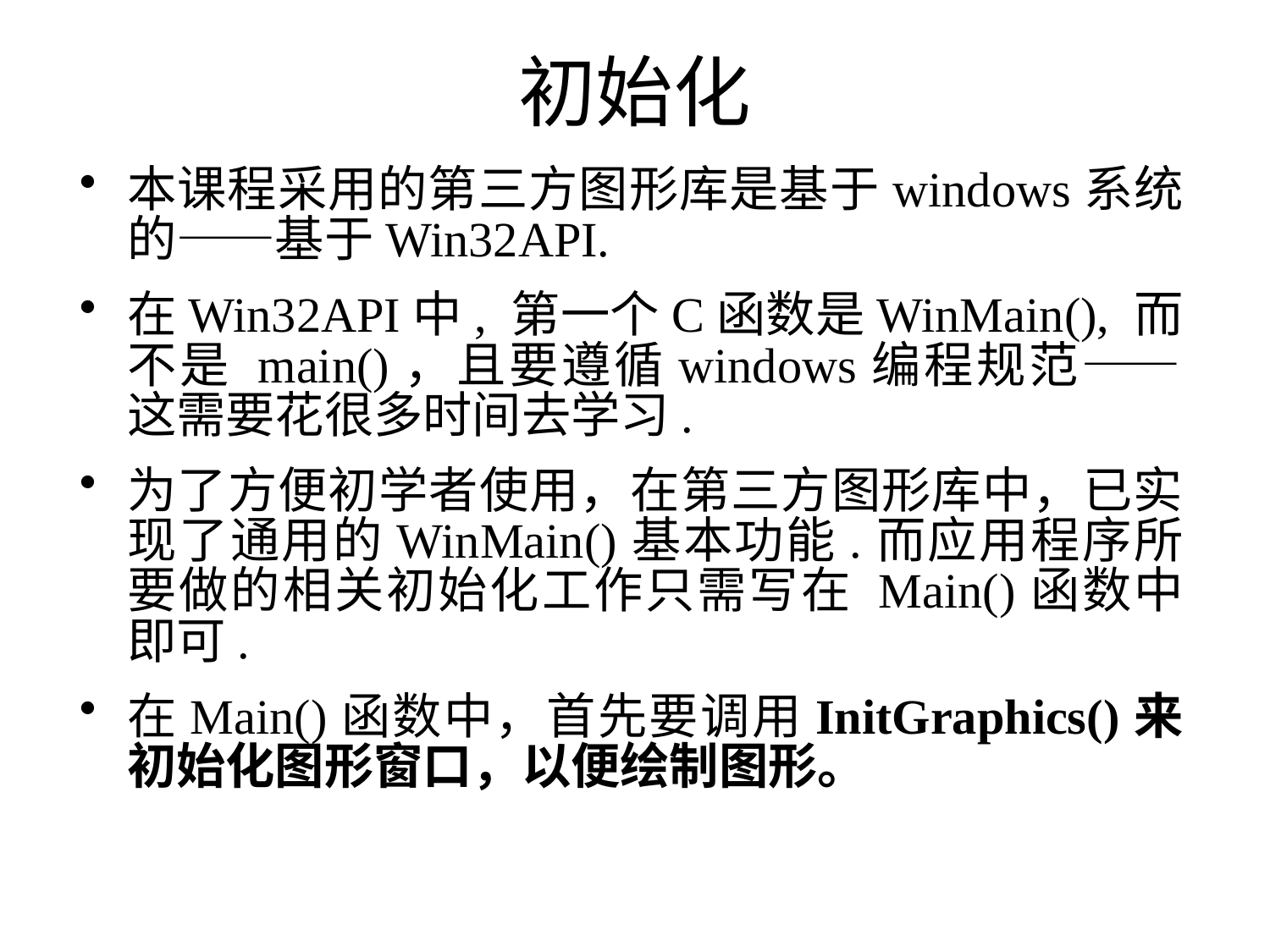

# 初始化
本课程采用的第三方图形库是基于windows系统的——基于Win32API.
在Win32API中, 第一个C函数是WinMain(), 而不是 main()，且要遵循windows编程规范——这需要花很多时间去学习.
为了方便初学者使用，在第三方图形库中，已实现了通用的WinMain()基本功能.而应用程序所要做的相关初始化工作只需写在 Main()函数中即可.
在Main()函数中，首先要调用InitGraphics()来初始化图形窗口，以便绘制图形。